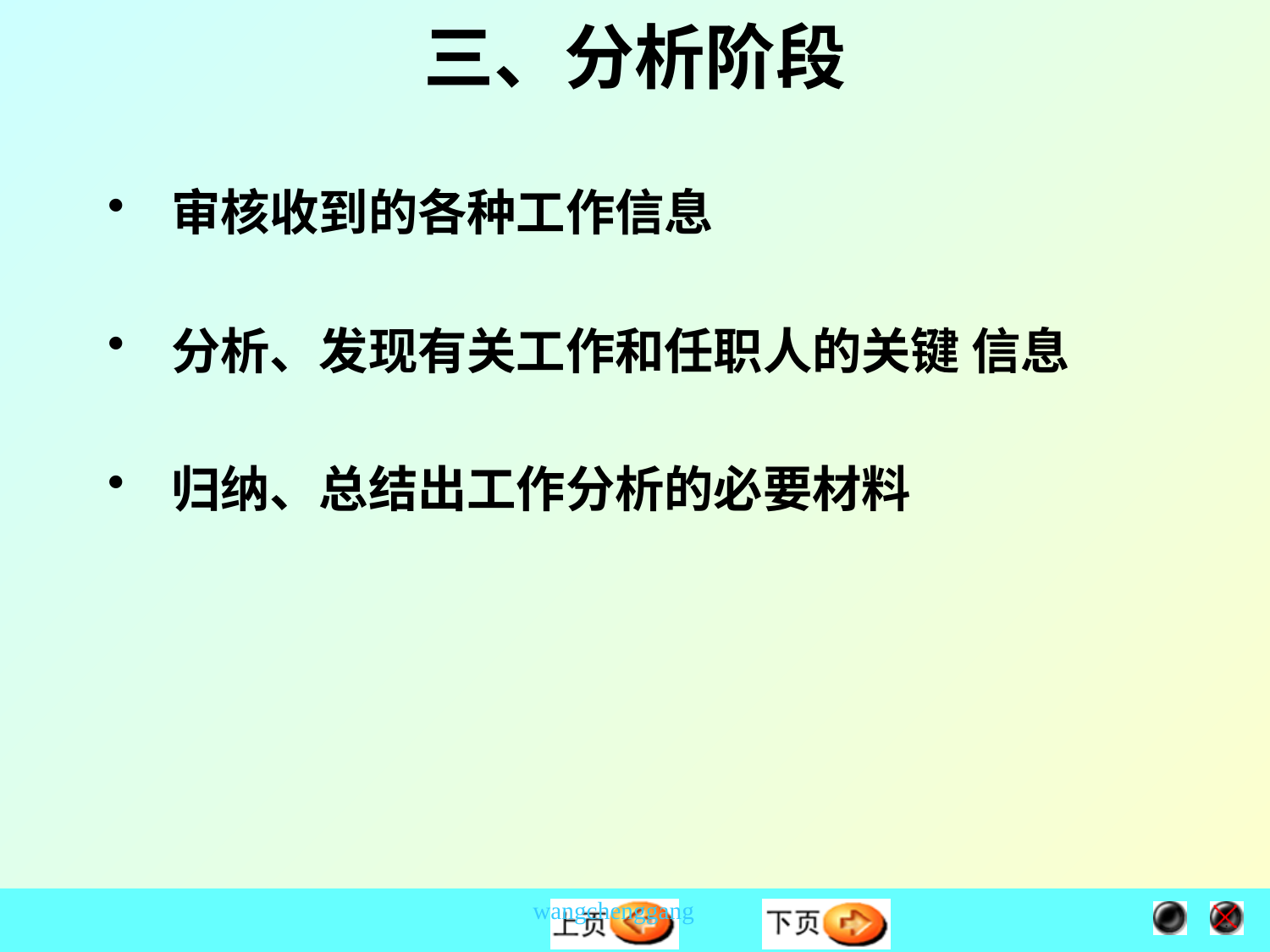

# 三、分析阶段

审核收到的各种工作信息

分析、发现有关工作和任职人的关键 信息

归纳、总结出工作分析的必要材料

wangchenggang